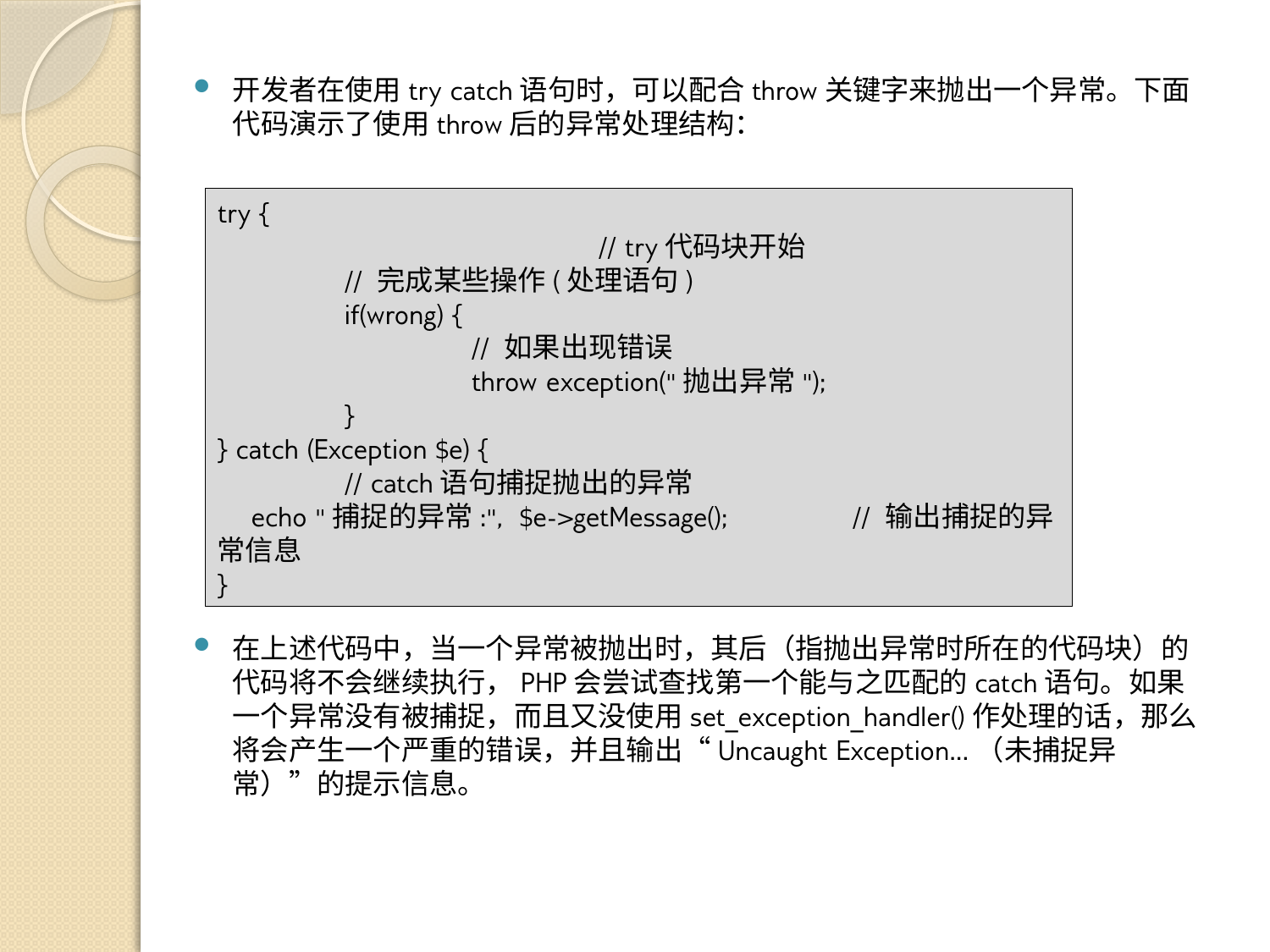

开发者在使用try catch语句时，可以配合throw关键字来抛出一个异常。下面代码演示了使用throw后的异常处理结构：
try {									// try代码块开始
	// 完成某些操作(处理语句)
	if(wrong) {							// 如果出现错误
		throw exception("抛出异常");
	}
} catch (Exception $e) { 					// catch语句捕捉抛出的异常
    echo "捕捉的异常:",  $e->getMessage();	// 输出捕捉的异常信息
}
在上述代码中，当一个异常被抛出时，其后（指抛出异常时所在的代码块）的代码将不会继续执行，PHP会尝试查找第一个能与之匹配的catch语句。如果一个异常没有被捕捉，而且又没使用set_exception_handler()作处理的话，那么将会产生一个严重的错误，并且输出“Uncaught Exception...（未捕捉异常）”的提示信息。